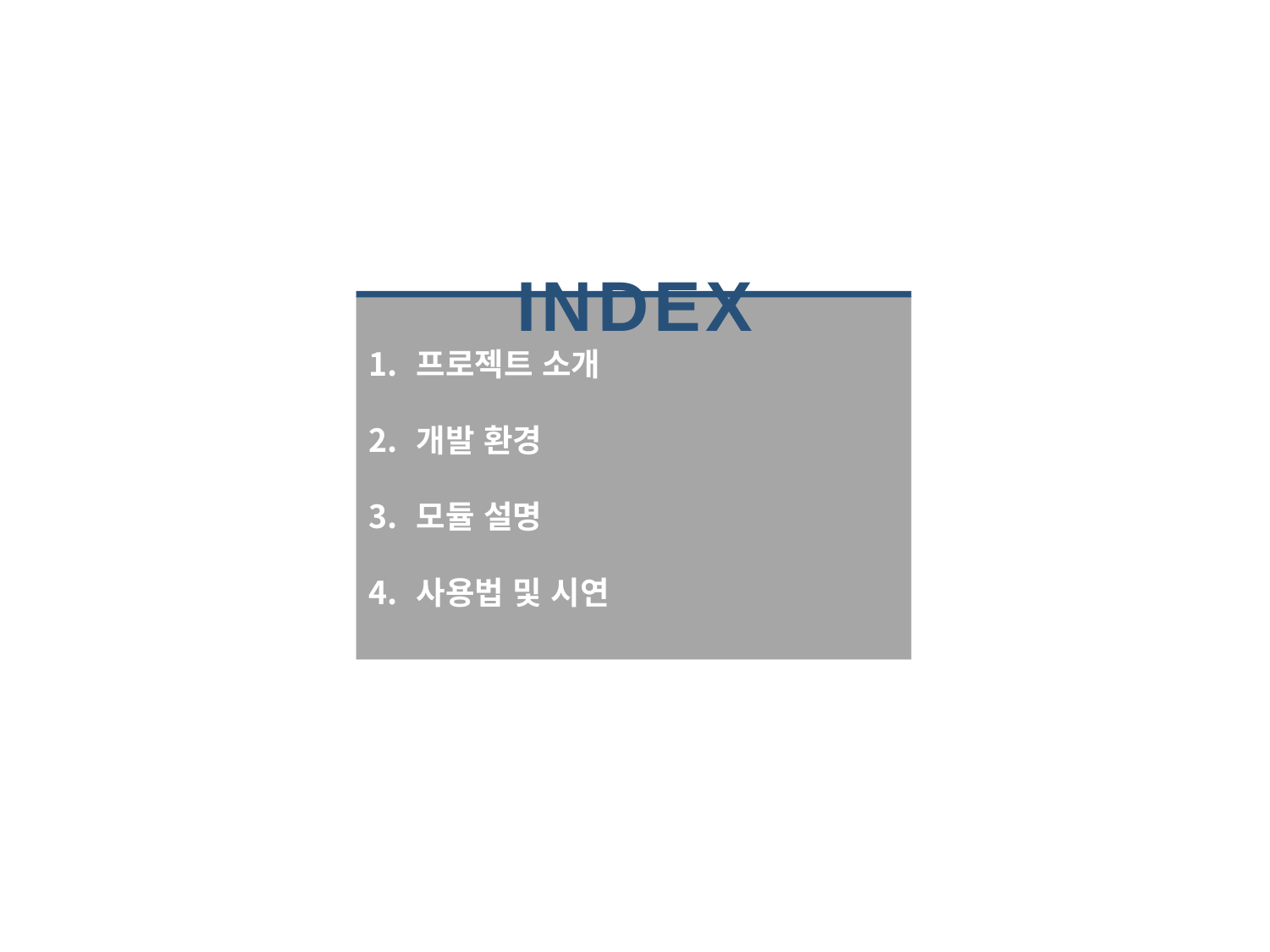

INDEX

프로젝트 소개

개발 환경

모듈 설명

사용법 및 시연